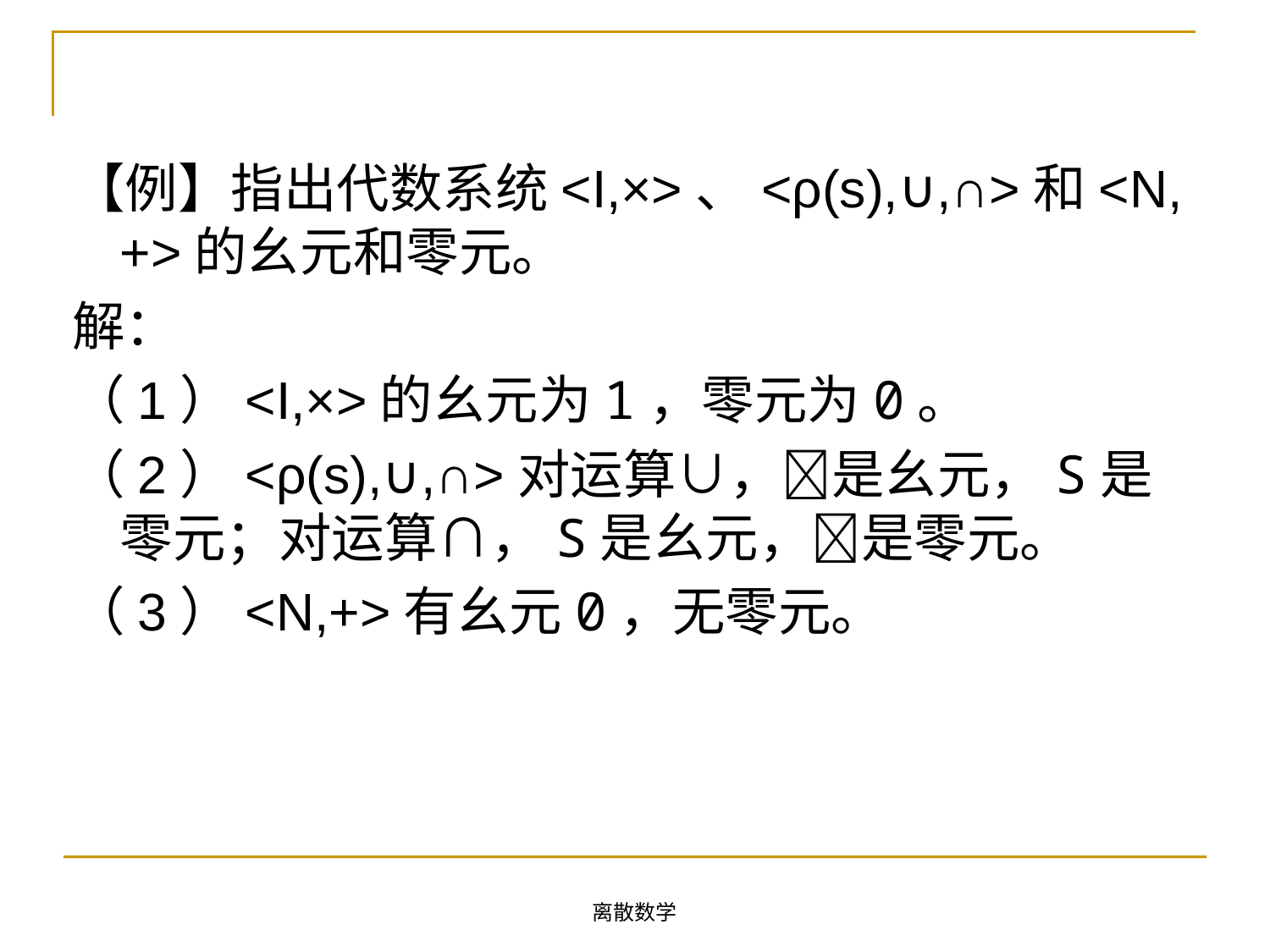

【例】指出代数系统<I,×>、<ρ(s),∪,∩>和<N,+>的幺元和零元。
解：
（1）<I,×>的幺元为1，零元为0。
（2）<ρ(s),∪,∩>对运算∪，∅是幺元，S是零元；对运算∩，S是幺元，∅是零元。
（3）<N,+>有幺元0，无零元。

33
离散数学